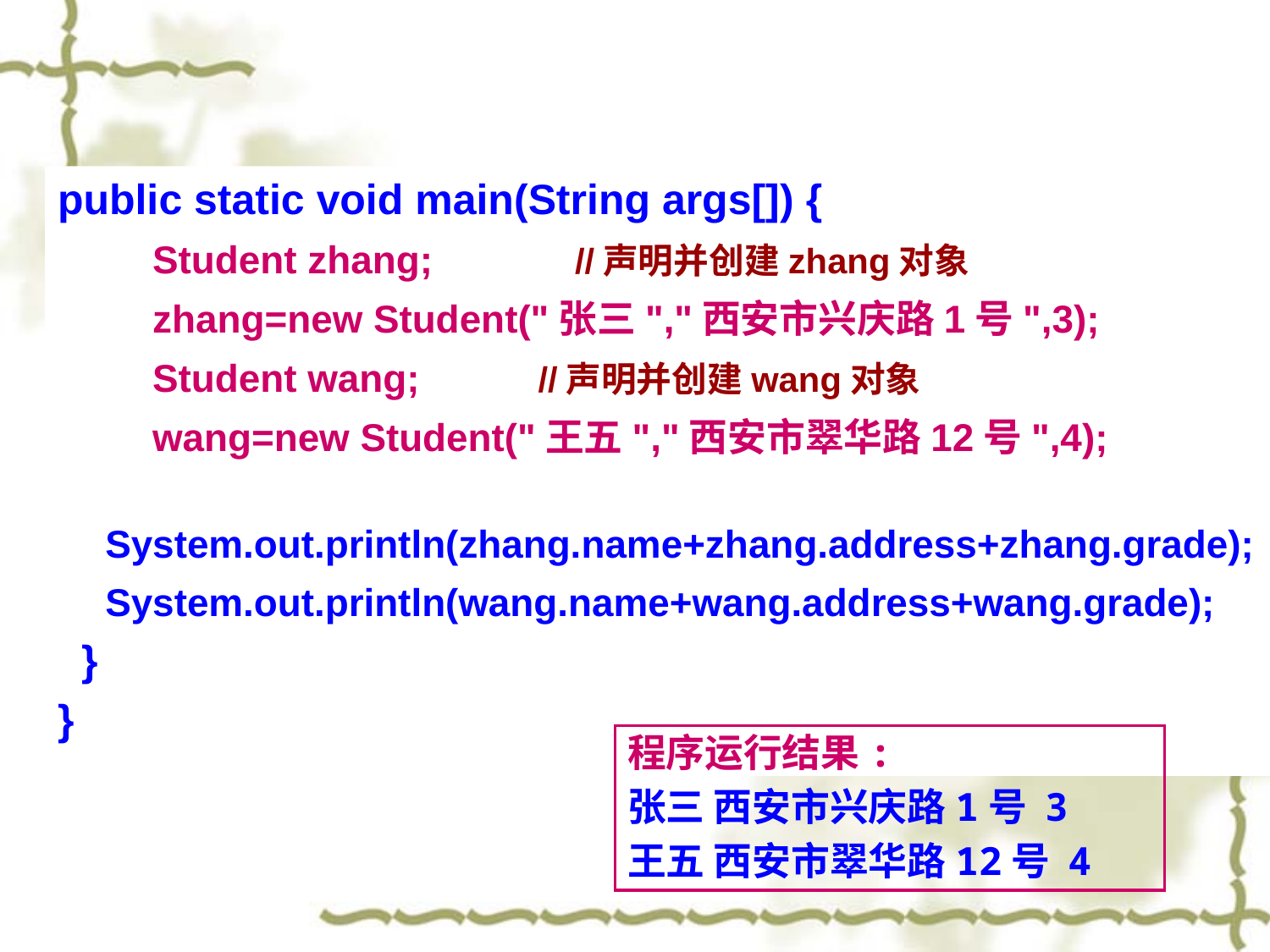

public static void main(String args[]) {
        Student zhang;            //声明并创建zhang对象
        zhang=new Student("张三","西安市兴庆路1号",3);
        Student wang;          //声明并创建wang对象
        wang=new Student("王五","西安市翠华路12号",4);
       System.out.println(zhang.name+zhang.address+zhang.grade);
	System.out.println(wang.name+wang.address+wang.grade);
  }
}
程序运行结果:
张三 西安市兴庆路1号 3
王五 西安市翠华路12号 4